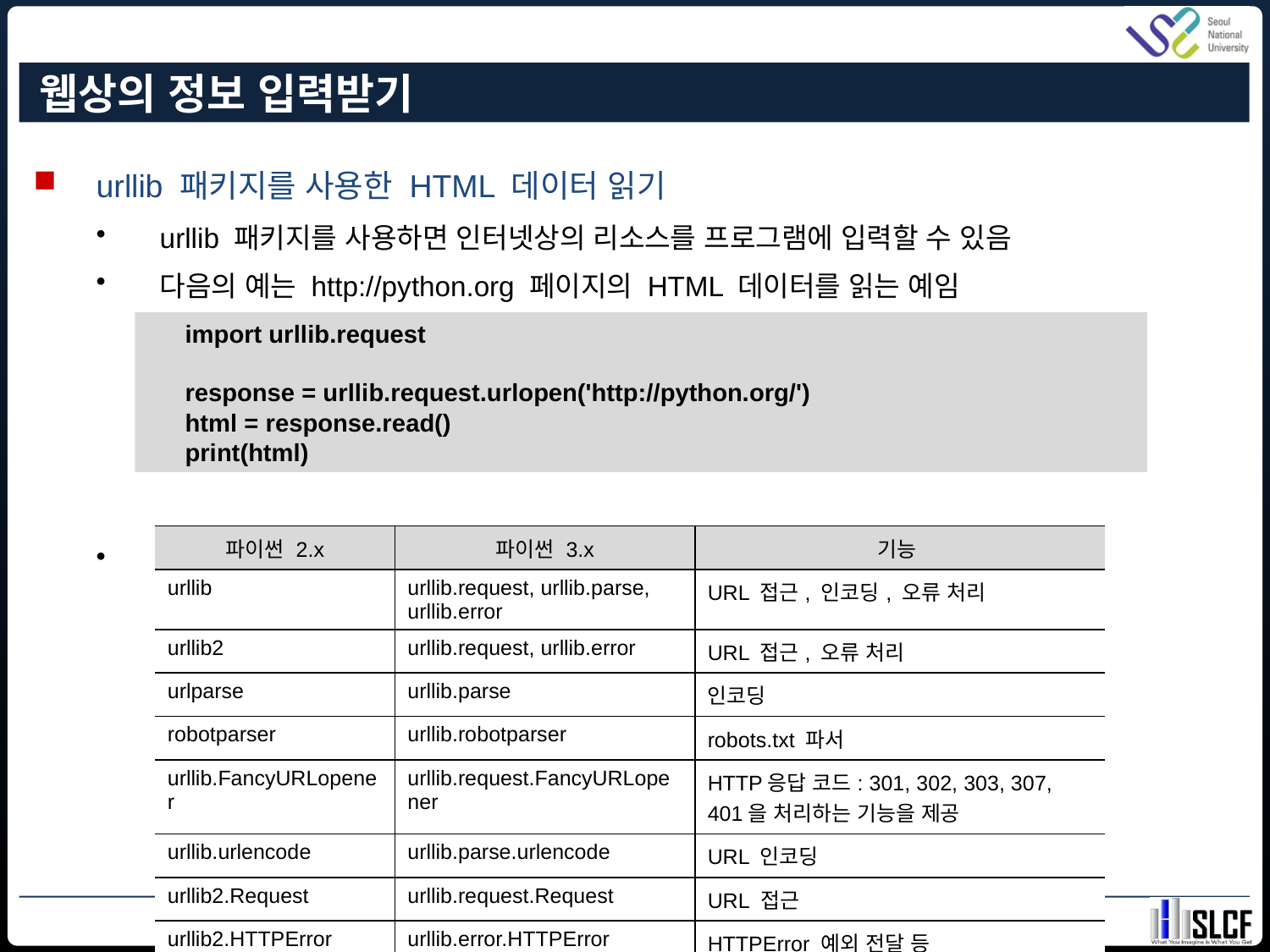

# 웹상의 정보 입력받기
urllib 패키지를 사용한 HTML 데이터 읽기
urllib 패키지를 사용하면 인터넷상의 리소스를 프로그램에 입력할 수 있음
다음의 예는 http://python.org 페이지의 HTML 데이터를 읽는 예임

urllib 관련 패키지

import urllib.request

response = urllib.request.urlopen('http://python.org/')
html = response.read()
print(html)
| 파이썬 2.x | 파이썬 3.x | 기능 |
| --- | --- | --- |
| urllib | urllib.request, urllib.parse, urllib.error | URL 접근, 인코딩, 오류 처리 |
| urllib2 | urllib.request, urllib.error | URL 접근, 오류 처리 |
| urlparse | urllib.parse | 인코딩 |
| robotparser | urllib.robotparser | robots.txt 파서 |
| urllib.FancyURLopener | urllib.request.FancyURLopener | HTTP응답 코드: 301, 302, 303, 307, 401을 처리하는 기능을 제공 |
| urllib.urlencode | urllib.parse.urlencode | URL 인코딩 |
| urllib2.Request | urllib.request.Request | URL 접근 |
| urllib2.HTTPError | urllib.error.HTTPError | HTTPError 예외 전달 등 |